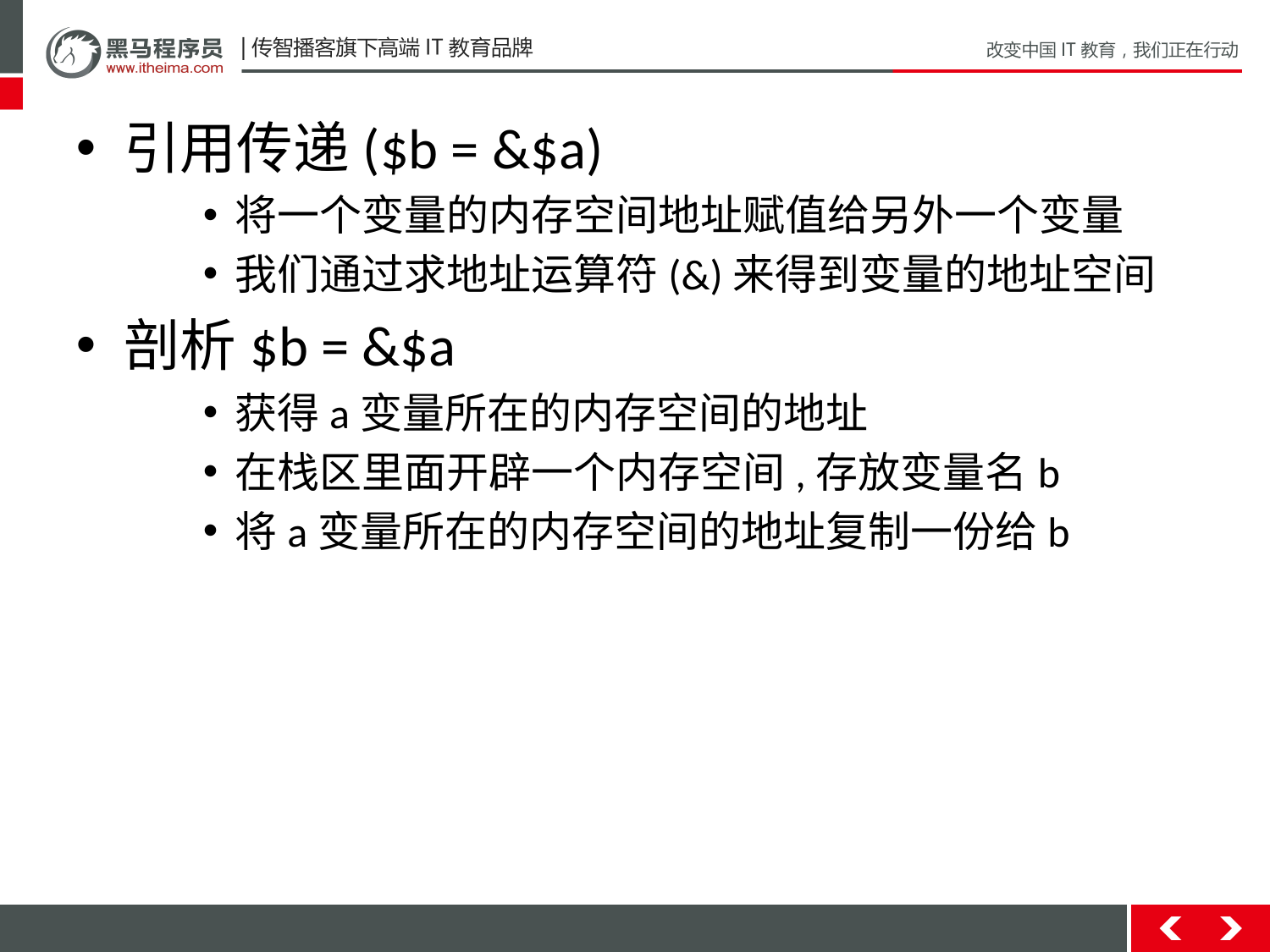

引用传递($b = &$a)
将一个变量的内存空间地址赋值给另外一个变量
我们通过求地址运算符(&)来得到变量的地址空间
剖析$b = &$a
获得a变量所在的内存空间的地址
在栈区里面开辟一个内存空间,存放变量名b
将a变量所在的内存空间的地址复制一份给b